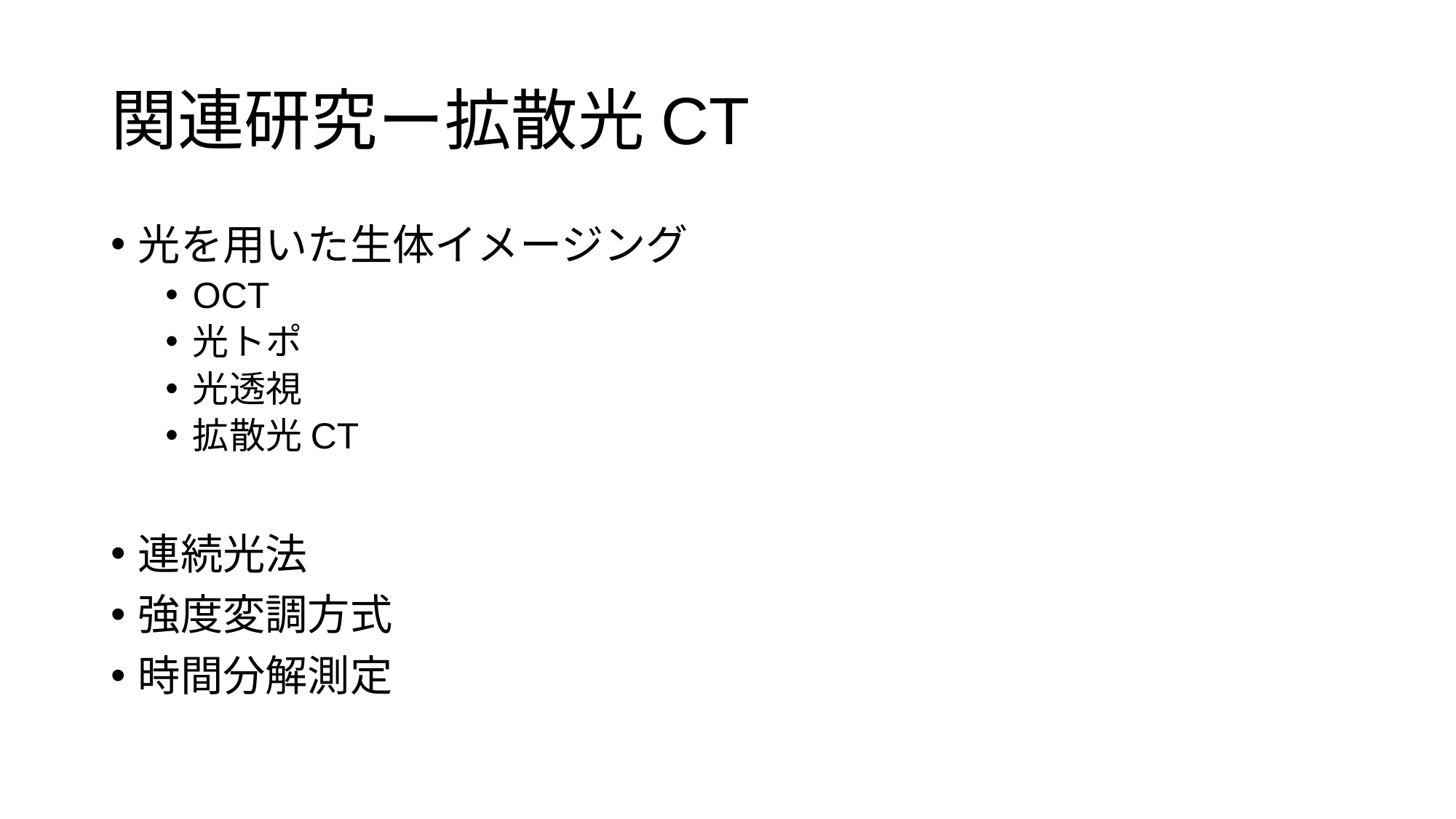

# 関連研究ー拡散光CT
光を用いた生体イメージング
OCT
光トポ
光透視
拡散光CT

連続光法
強度変調方式
時間分解測定